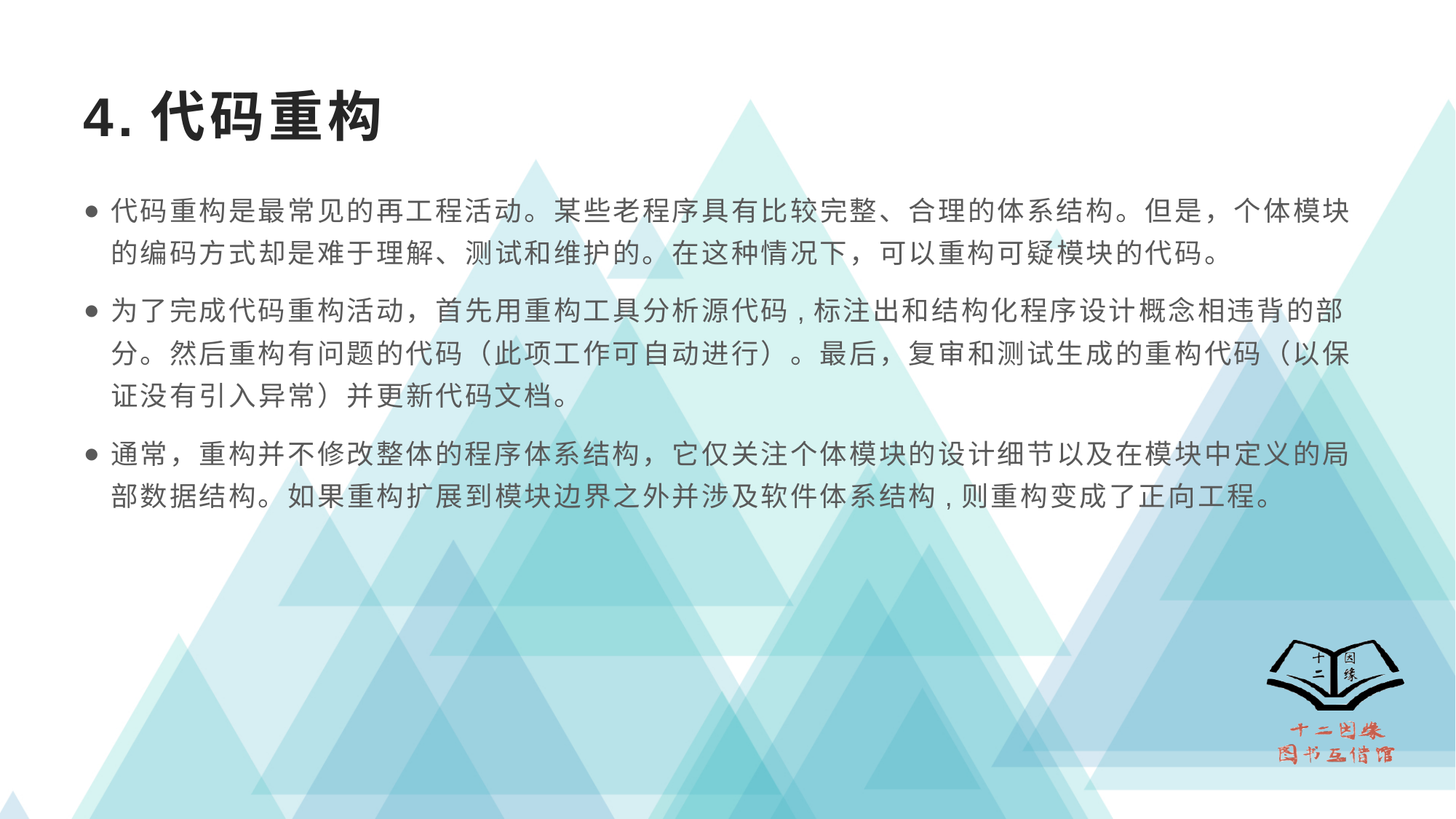

# 4.代码重构
代码重构是最常见的再工程活动。某些老程序具有比较完整、合理的体系结构。但是，个体模块的编码方式却是难于理解、测试和维护的。在这种情况下，可以重构可疑模块的代码。
为了完成代码重构活动，首先用重构工具分析源代码,标注出和结构化程序设计概念相违背的部分。然后重构有问题的代码（此项工作可自动进行）。最后，复审和测试生成的重构代码（以保证没有引入异常）并更新代码文档。
通常，重构并不修改整体的程序体系结构，它仅关注个体模块的设计细节以及在模块中定义的局部数据结构。如果重构扩展到模块边界之外并涉及软件体系结构,则重构变成了正向工程。